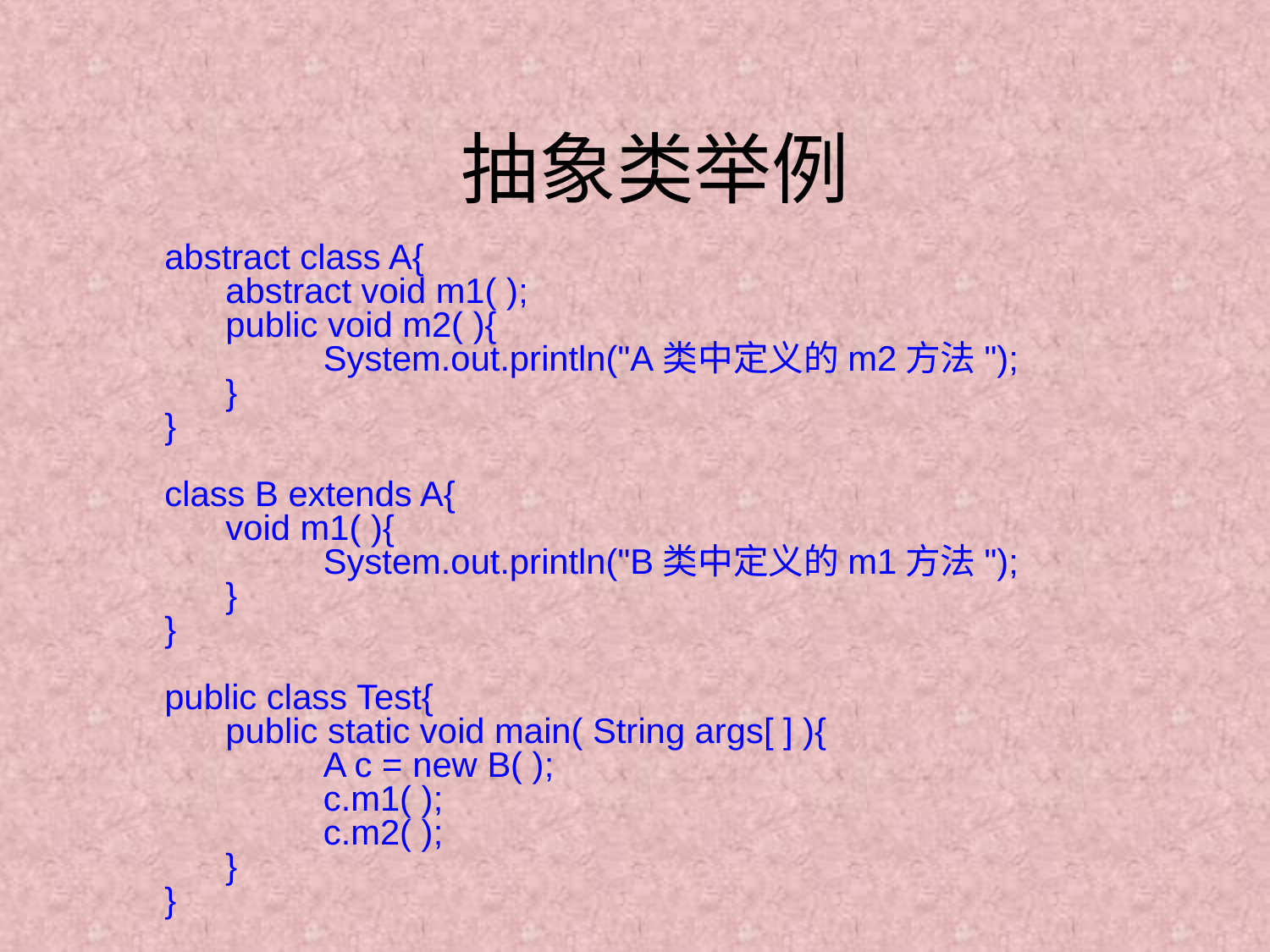

# 抽象类举例
abstract class A{
	   abstract void m1( );
	   public void m2( ){
		System.out.println("A类中定义的m2方法");
	   }
}

class B extends A{
	   void m1( ){
		System.out.println("B类中定义的m1方法");
	   }
}

public class Test{
	   public static void main( String args[ ] ){
		A c = new B( );
		c.m1( );
		c.m2( );
	   }
}